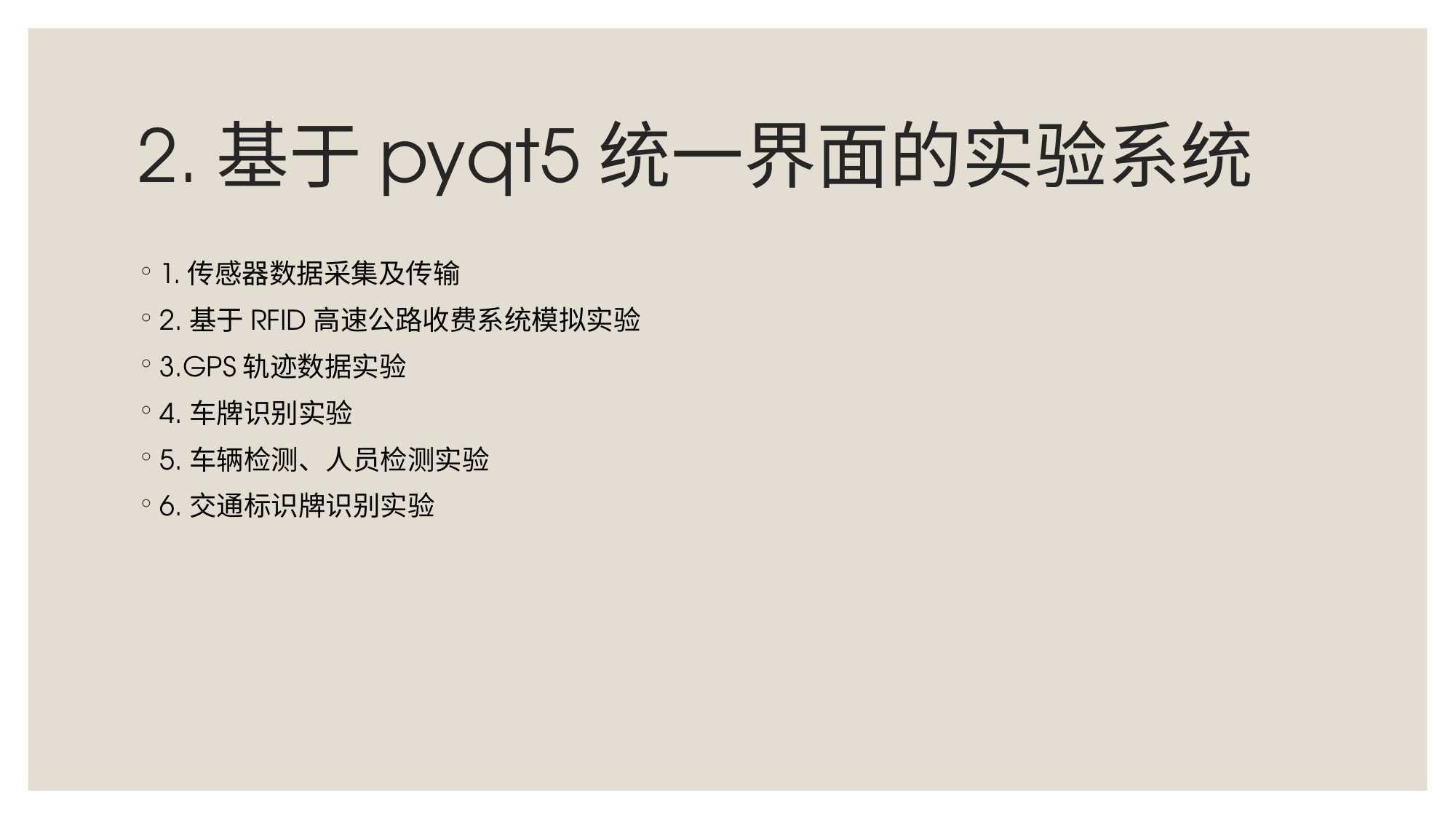

# 2.基于pyqt5统一界面的实验系统
1.传感器数据采集及传输
2.基于RFID高速公路收费系统模拟实验
3.GPS轨迹数据实验
4.车牌识别实验
5.车辆检测、人员检测实验
6.交通标识牌识别实验